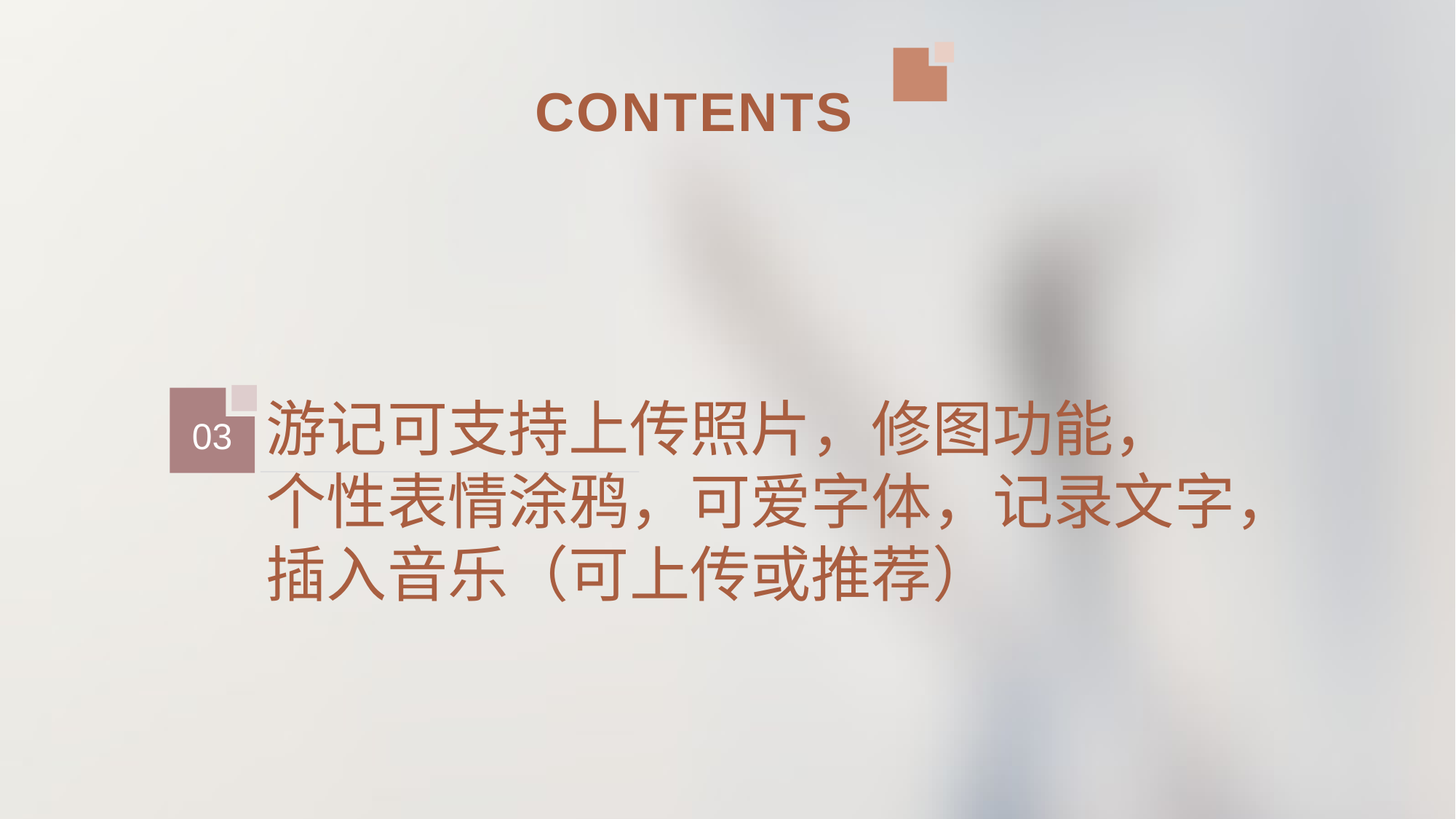

CONTENTS

03
游记可支持上传照片，修图功能，
个性表情涂鸦，可爱字体，记录文字，
插入音乐（可上传或推荐）